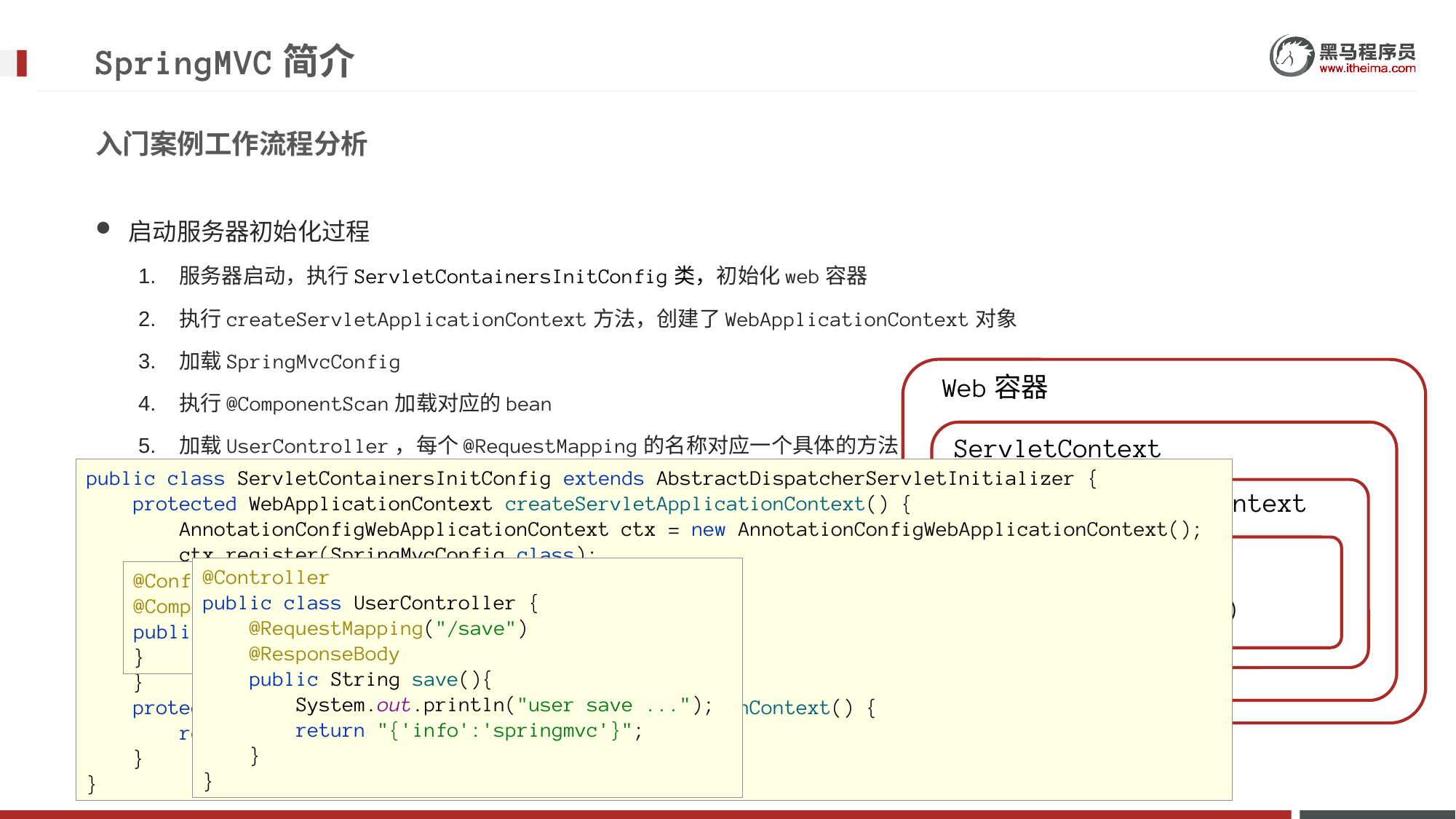

# SpringMVC简介
入门案例工作流程分析
启动服务器初始化过程
服务器启动，执行ServletContainersInitConfig类，初始化web容器
执行createServletApplicationContext方法，创建了WebApplicationContext对象
加载SpringMvcConfig
执行@ComponentScan加载对应的bean
加载UserController，每个@RequestMapping的名称对应一个具体的方法
执行getServletMappings方法，定义所有的请求都通过SpringMVC
  Web容器

 ServletContext
public class ServletContainersInitConfig extends AbstractDispatcherServletInitializer {
    protected WebApplicationContext createServletApplicationContext() {
        AnnotationConfigWebApplicationContext ctx = new AnnotationConfigWebApplicationContext();
        ctx.register(SpringMvcConfig.class);
        return ctx;
    }
    protected String[] getServletMappings() {
        return new String[]{"/"};
    }
    protected WebApplicationContext createRootApplicationContext() {
        return null;
    }
}
  WebApplicationContext

  UserController

@Controller
public class UserController {
    @RequestMapping("/save")
    @ResponseBody
    public String save(){
        System.out.println("user save ...");
        return "{'info':'springmvc'}";
    }
}
@Configuration
@ComponentScan("com.itheima.controller")
public class SpringMvcConfig {
}
/save -> save()